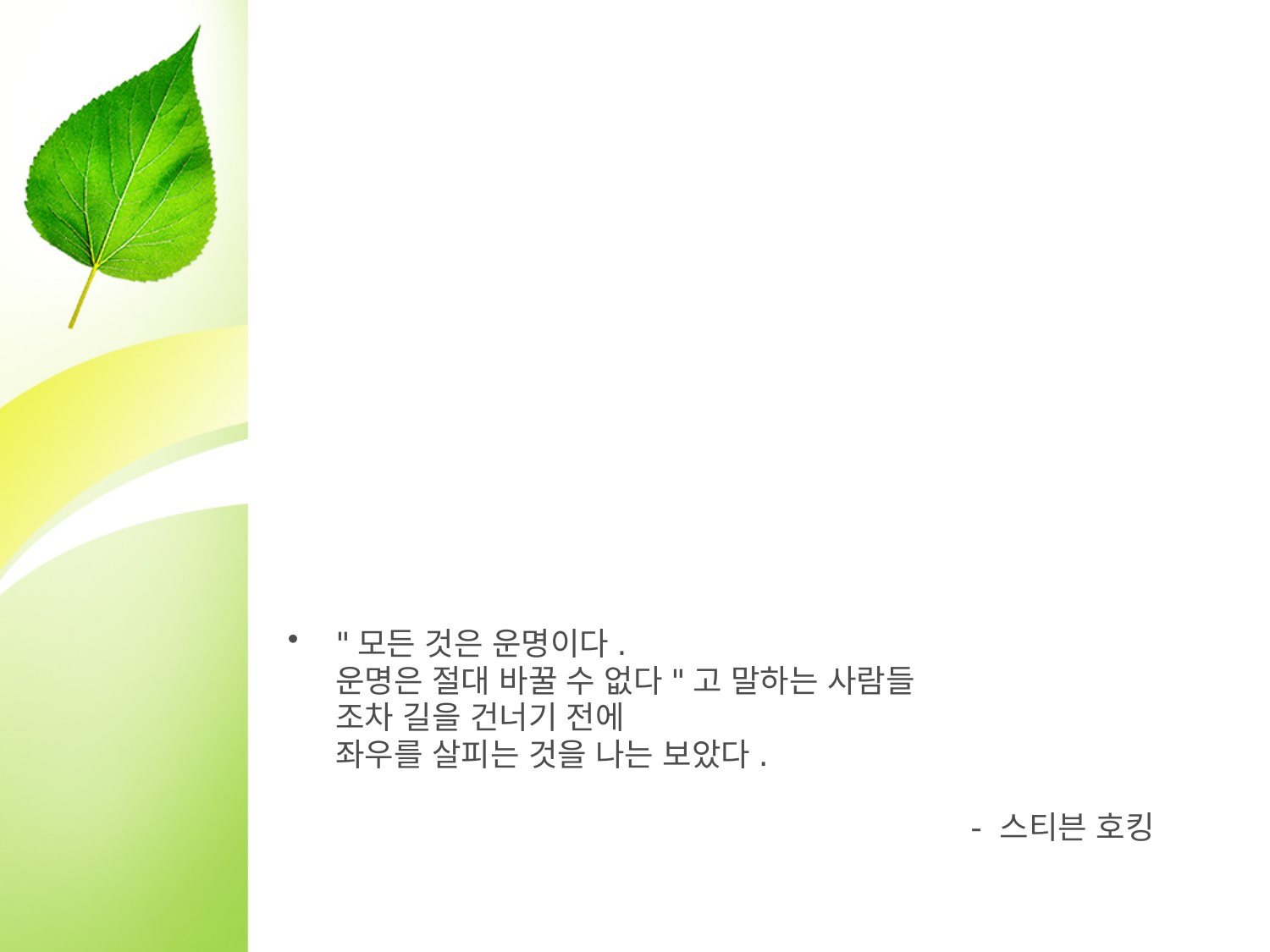

"모든 것은 운명이다.
	운명은 절대 바꿀 수 없다"고 말하는 사람들
	조차 길을 건너기 전에
	좌우를 살피는 것을 나는 보았다.

						- 스티븐 호킹